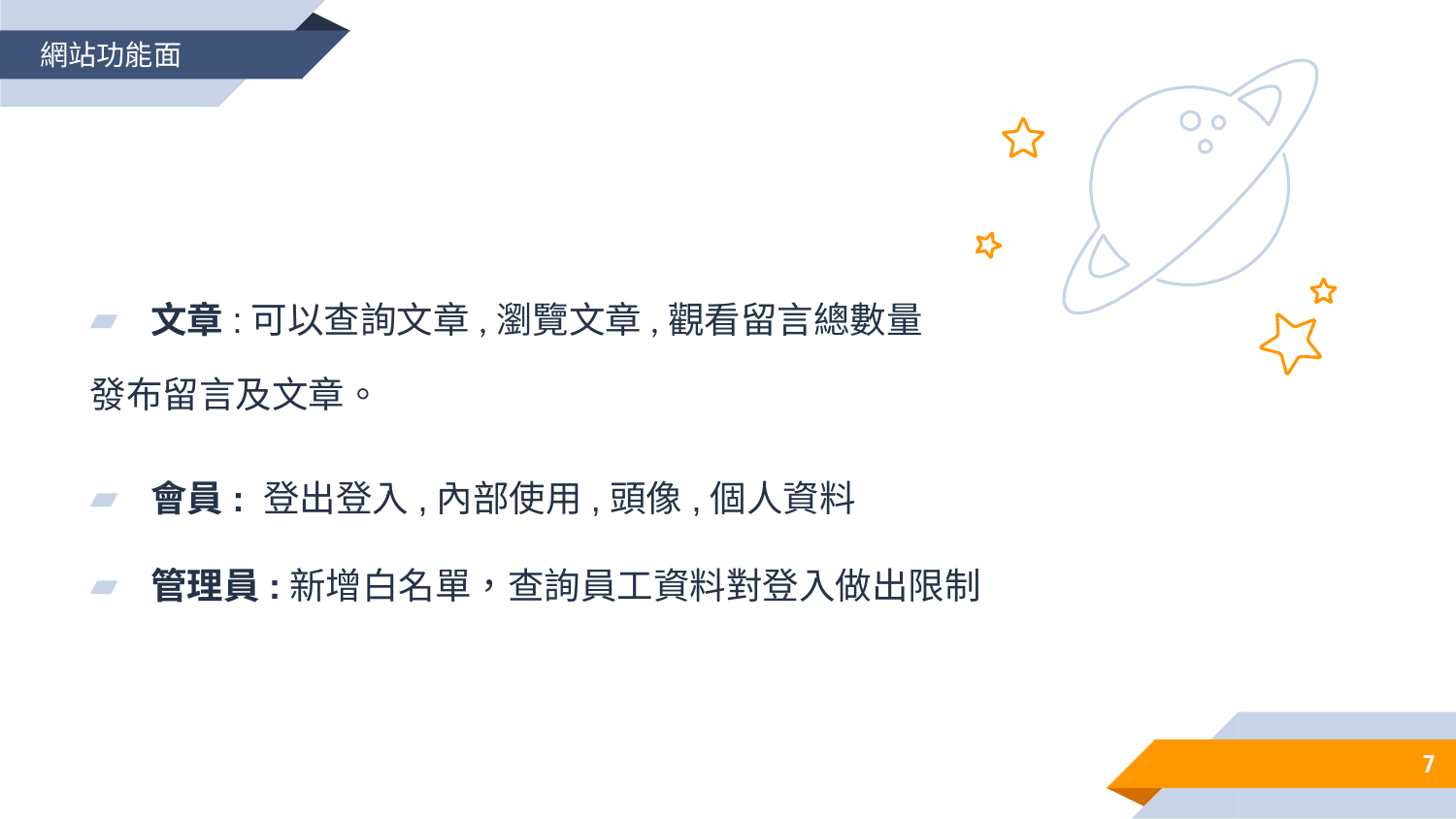

網站功能面

文章:可以查詢文章,瀏覽文章,觀看留言總數量
發布留言及文章。

會員: 登出登入,內部使用,頭像,個人資料

管理員:新增白名單，查詢員工資料對登入做出限制

7